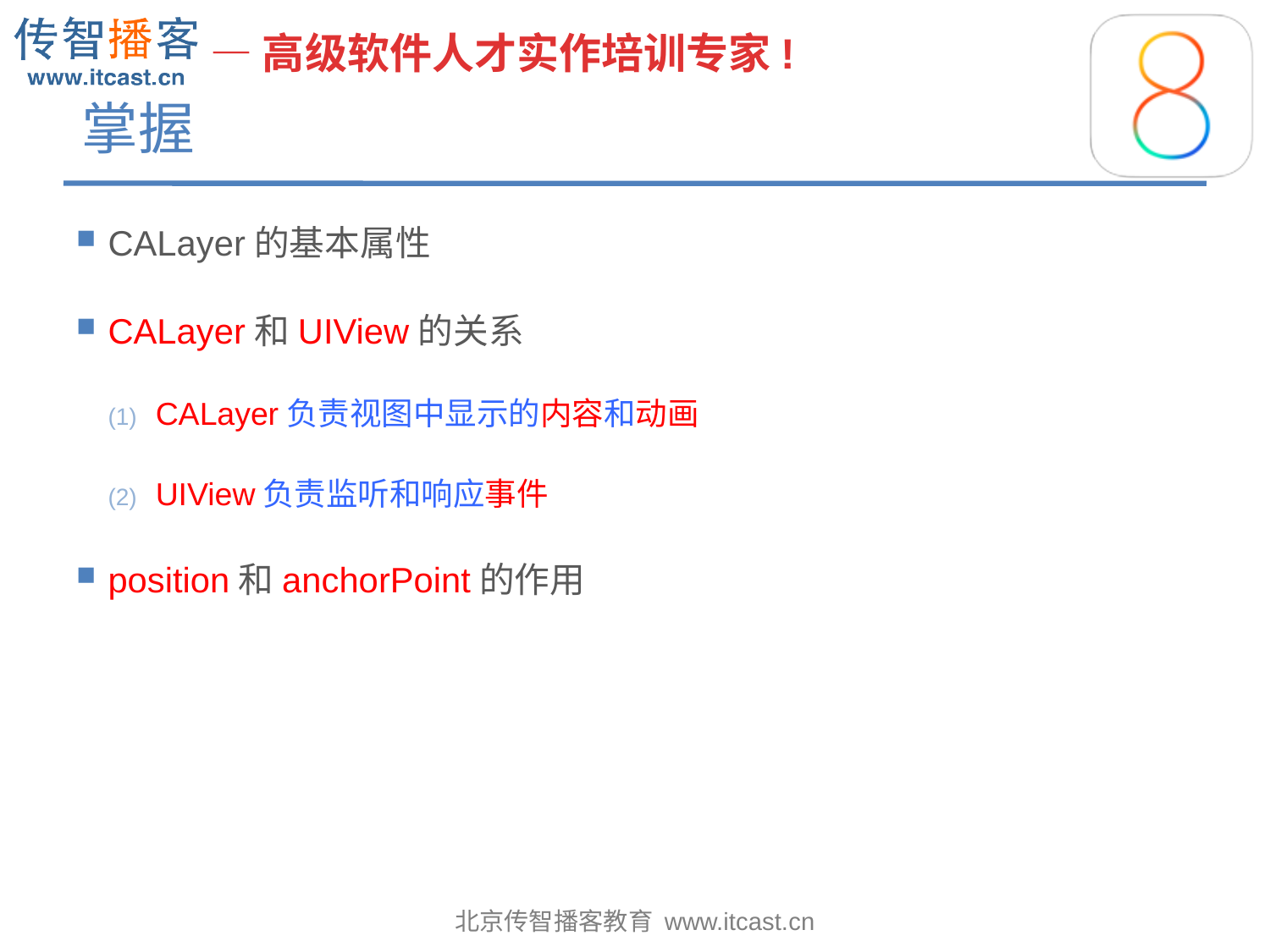

# 掌握
CALayer的基本属性
CALayer和UIView的关系
CALayer负责视图中显示的内容和动画
UIView负责监听和响应事件
position和anchorPoint的作用